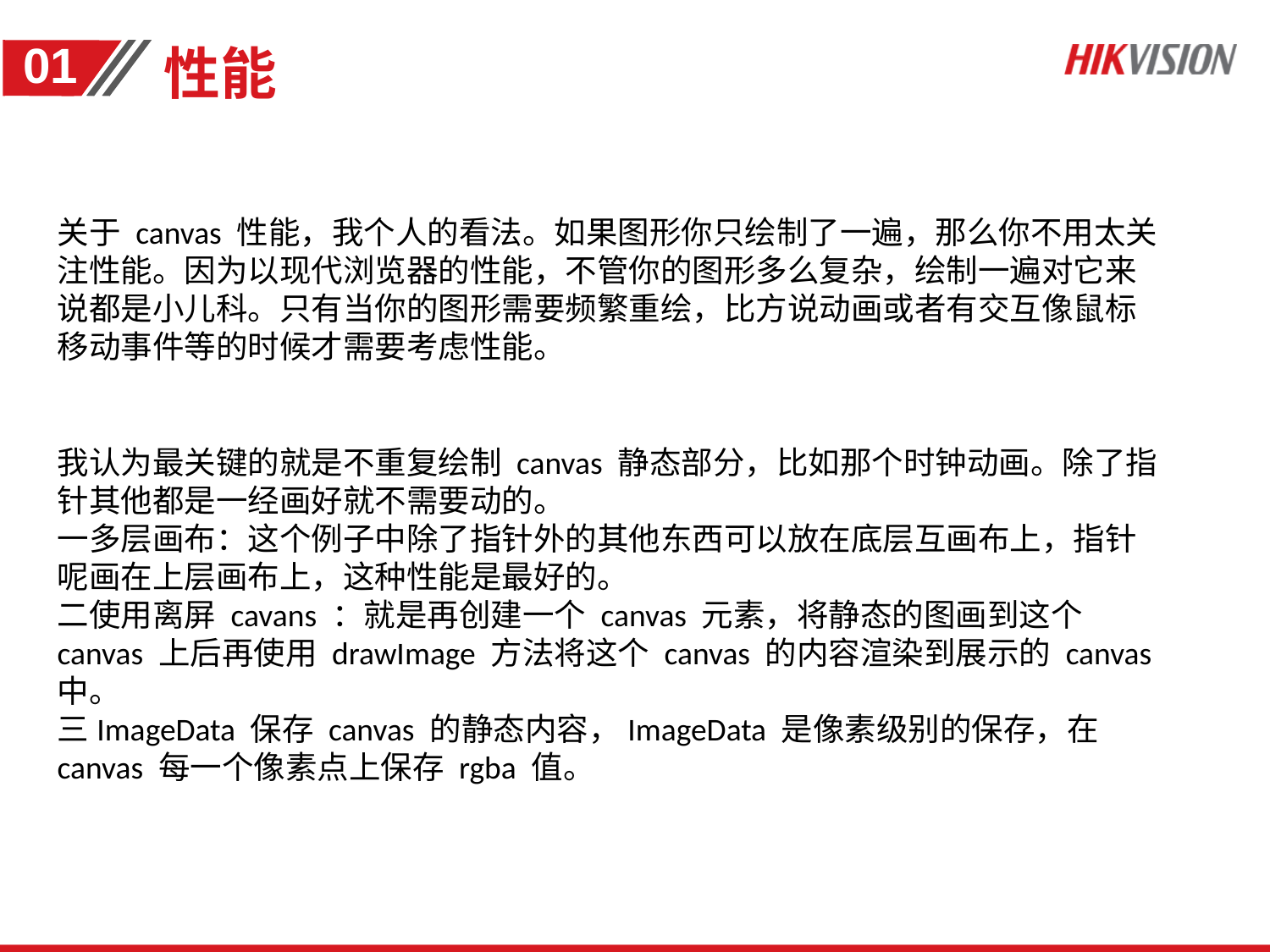

性能

01
关于 canvas 性能，我个人的看法。如果图形你只绘制了一遍，那么你不用太关注性能。因为以现代浏览器的性能，不管你的图形多么复杂，绘制一遍对它来说都是小儿科。只有当你的图形需要频繁重绘，比方说动画或者有交互像鼠标移动事件等的时候才需要考虑性能。
我认为最关键的就是不重复绘制 canvas 静态部分，比如那个时钟动画。除了指针其他都是一经画好就不需要动的。
一多层画布：这个例子中除了指针外的其他东西可以放在底层互画布上，指针呢画在上层画布上，这种性能是最好的。
二使用离屏 cavans ：就是再创建一个 canvas 元素，将静态的图画到这个 canvas 上后再使用 drawImage 方法将这个 canvas 的内容渲染到展示的 canvas 中。
三ImageData 保存 canvas 的静态内容，ImageData 是像素级别的保存，在 canvas 每一个像素点上保存 rgba 值。